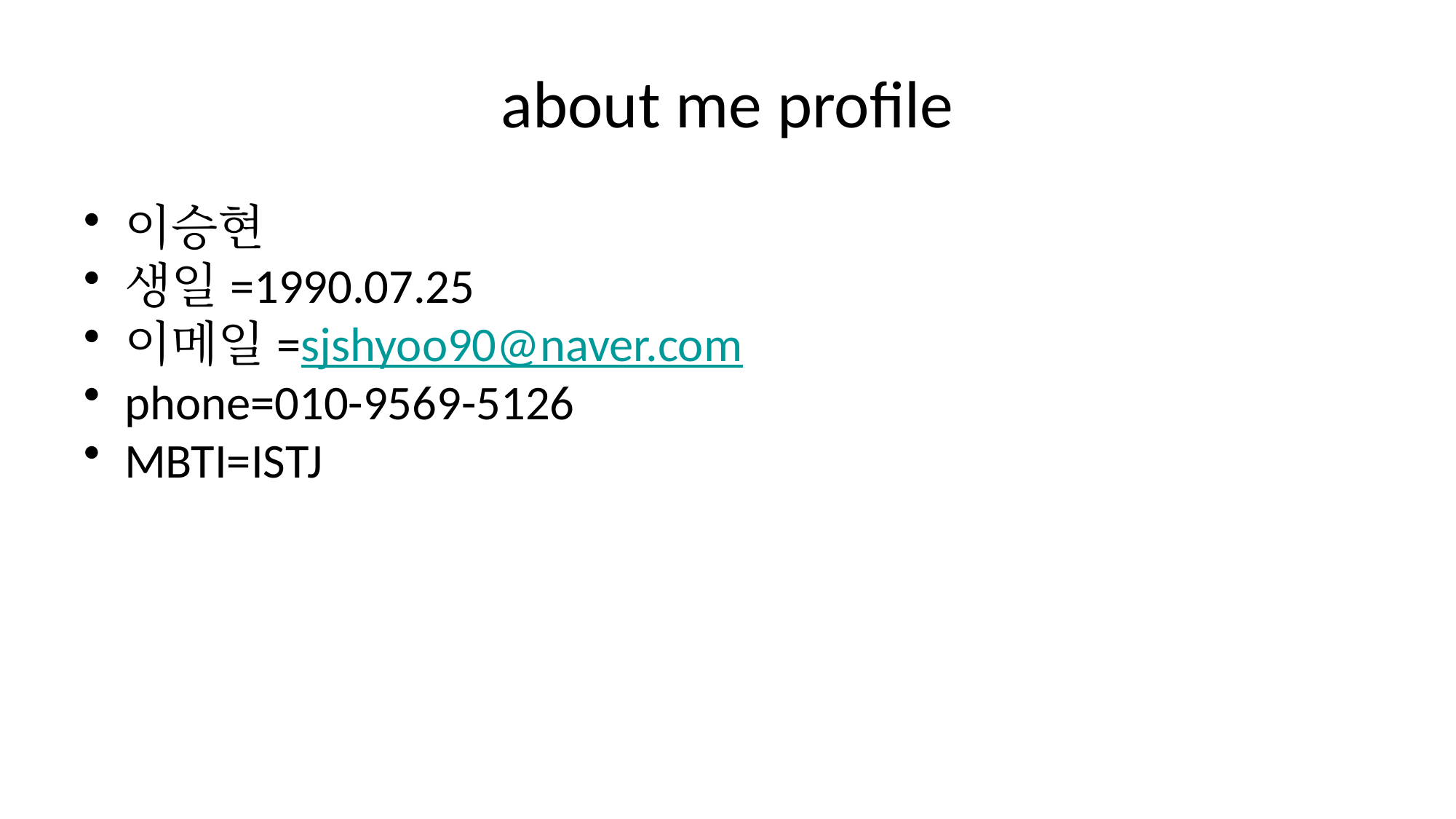

# about me profile
이승현
생일=1990.07.25
이메일=sjshyoo90@naver.com
phone=010-9569-5126
MBTI=ISTJ